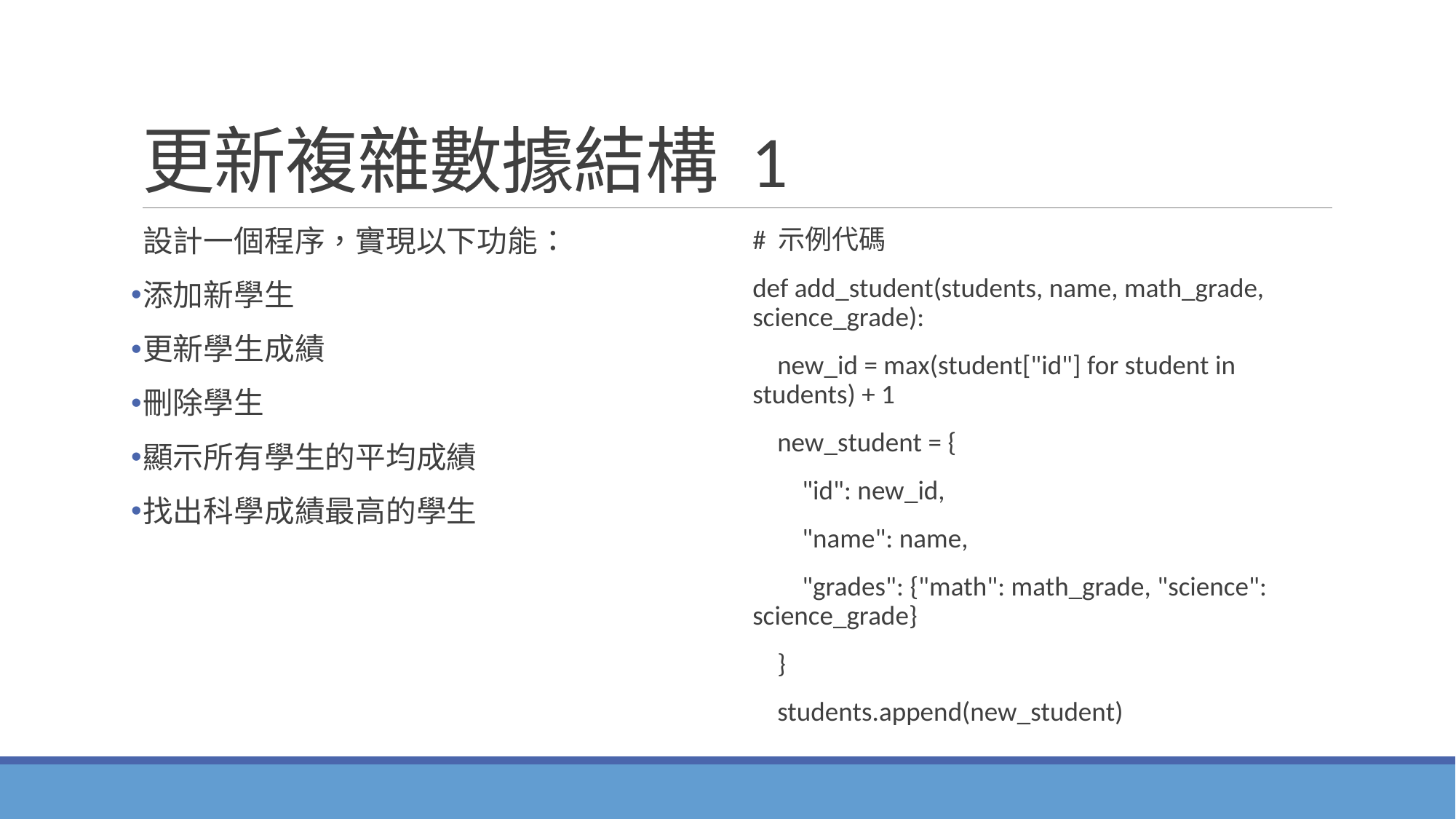

# 更新複雜數據結構 1
設計一個程序，實現以下功能：
添加新學生
更新學生成績
刪除學生
顯示所有學生的平均成績
找出科學成績最高的學生

# 示例代碼
def add_student(students, name, math_grade, science_grade):
    new_id = max(student["id"] for student in students) + 1
    new_student = {
        "id": new_id,
        "name": name,
        "grades": {"math": math_grade, "science": science_grade}
    }
    students.append(new_student)